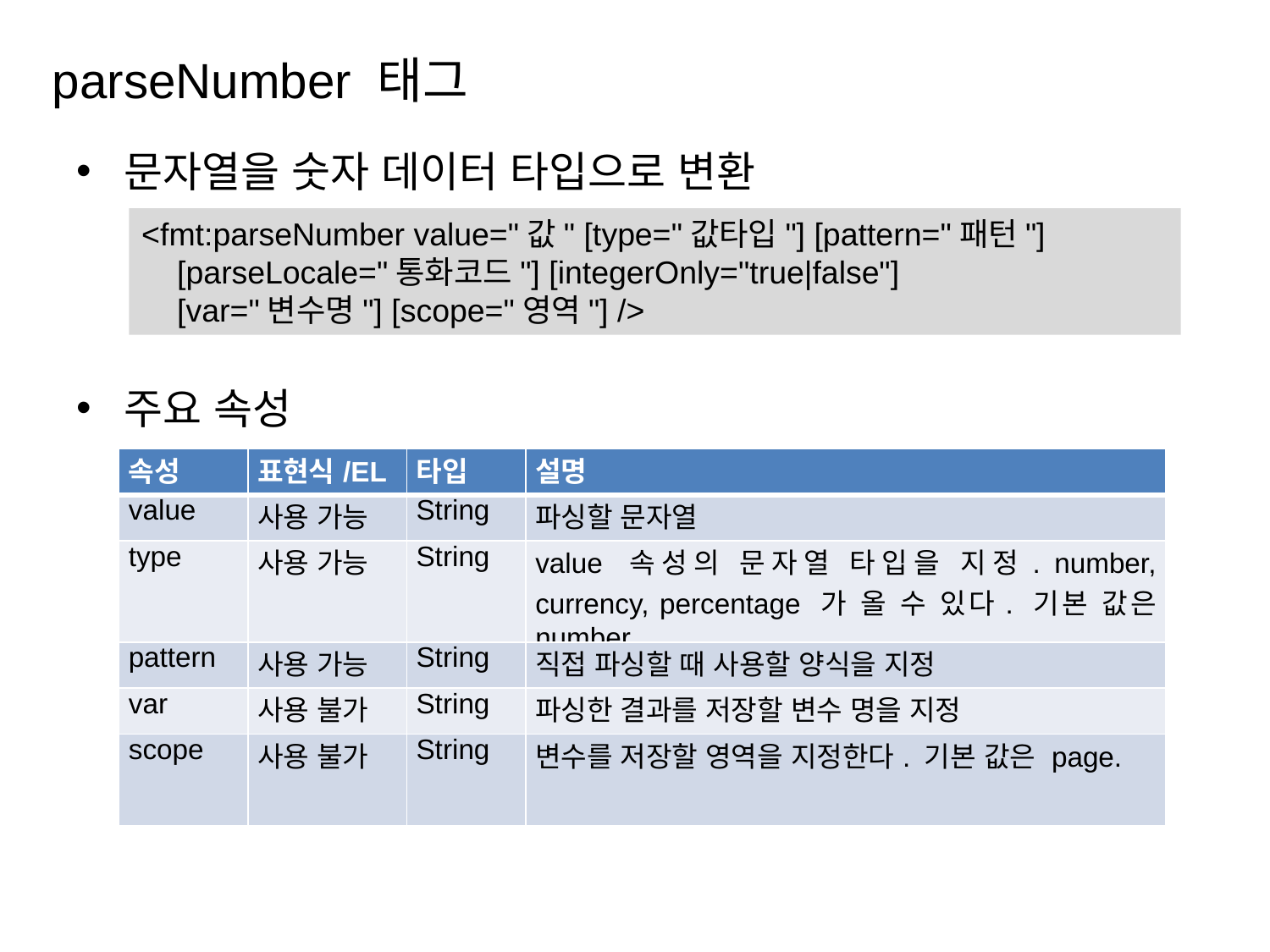

# parseNumber 태그
문자열을 숫자 데이터 타입으로 변환

주요 속성
<fmt:parseNumber value="값" [type="값타입"] [pattern="패턴"]
    [parseLocale="통화코드"] [integerOnly="true|false"]
    [var="변수명"] [scope="영역"] />
| 속성 | 표현식/EL | 타입 | 설명 |
| --- | --- | --- | --- |
| value | 사용 가능 | String | 파싱할 문자열 |
| type | 사용 가능 | String | value 속성의 문자열 타입을 지정. number, currency, percentage 가 올 수 있다. 기본 값은 number |
| pattern | 사용 가능 | String | 직접 파싱할 때 사용할 양식을 지정 |
| var | 사용 불가 | String | 파싱한 결과를 저장할 변수 명을 지정 |
| scope | 사용 불가 | String | 변수를 저장할 영역을 지정한다. 기본 값은 page. |